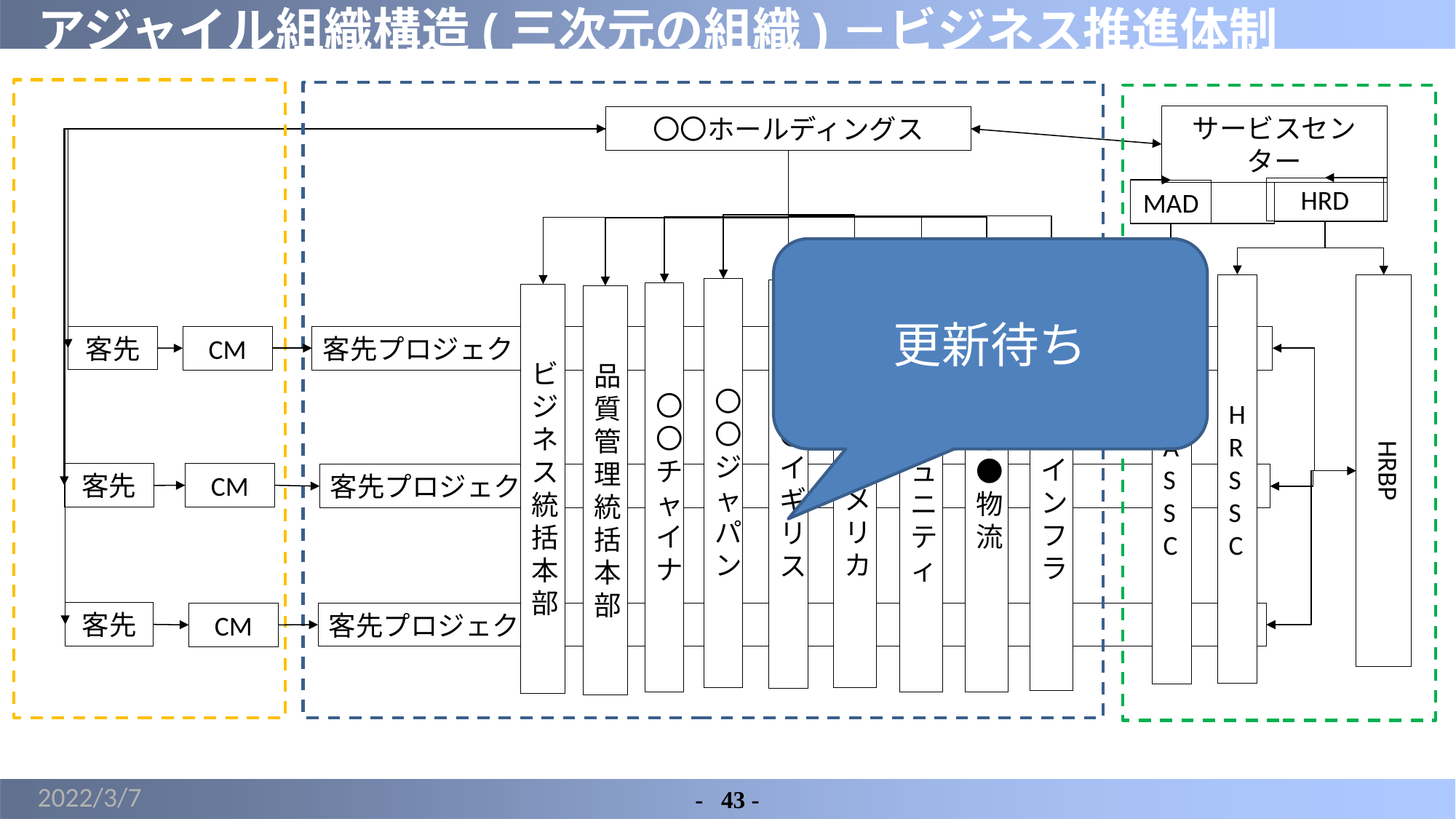

# アジャイル組織構造(三次元の組織)－ビジネス推進体制

サービスセンター
〇〇ホールディングス
HRD
MAD
更新待ち
HRSSC
HRBP
MASSC
〇〇ジャパン
〇〇アメリカ
〇〇イギリス
●●インフラ
〇〇チャイナ
コミュニティ
●●物流
ビジネス統括本部
品質管理統括本部
客先
客先プロジェクト
CM
CM
客先
客先プロジェクト
客先
客先プロジェクト
CM
2022/3/7
-	43 -